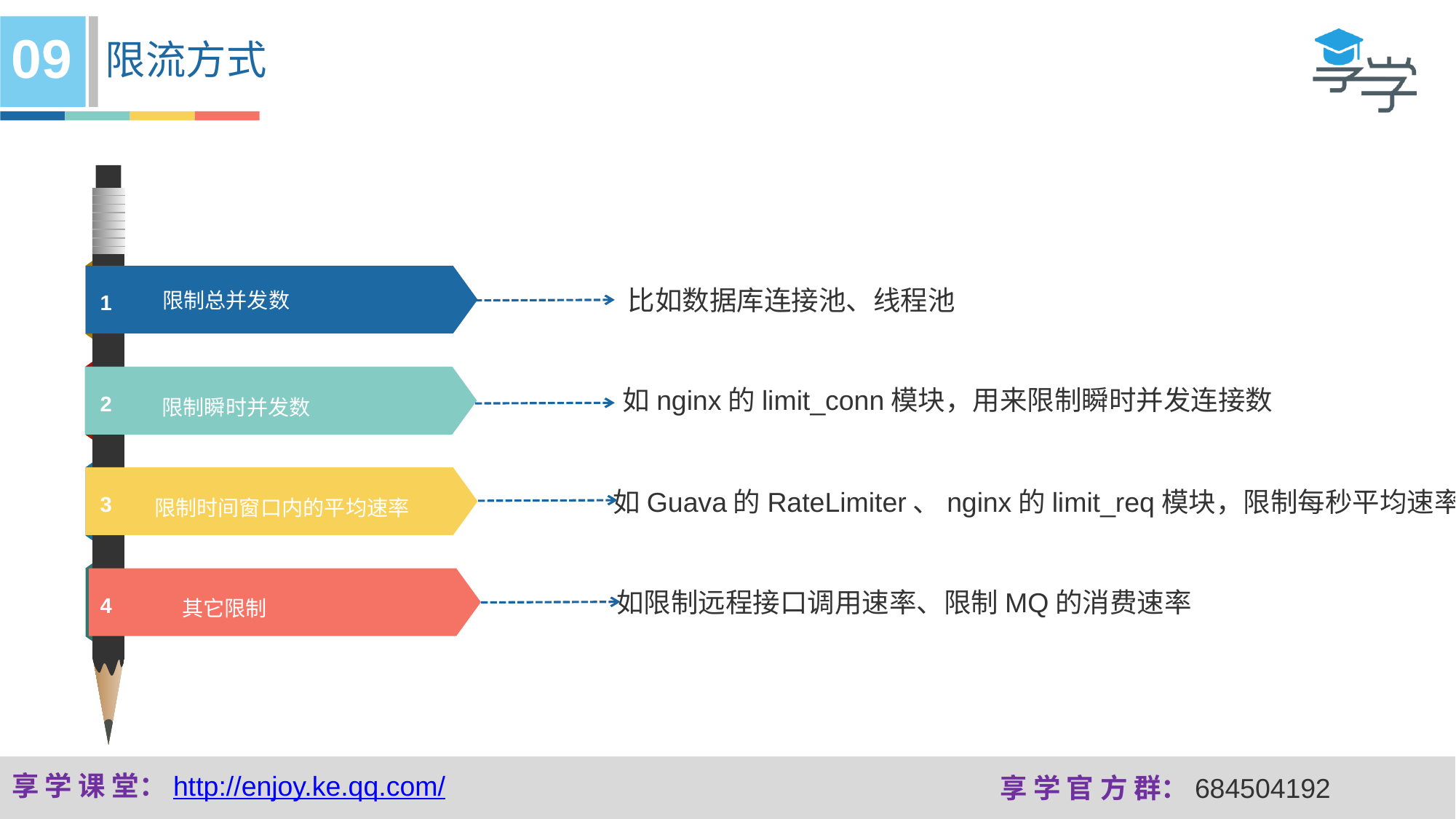

09
限流方式

1
限制总并发数

2
限制瞬时并发数

3
限制时间窗口内的平均速率

4
其它限制

比如数据库连接池、线程池
如nginx的limit_conn模块，用来限制瞬时并发连接数
如Guava的RateLimiter、nginx的limit_req模块，限制每秒平均速率
如限制远程接口调用速率、限制MQ的消费速率